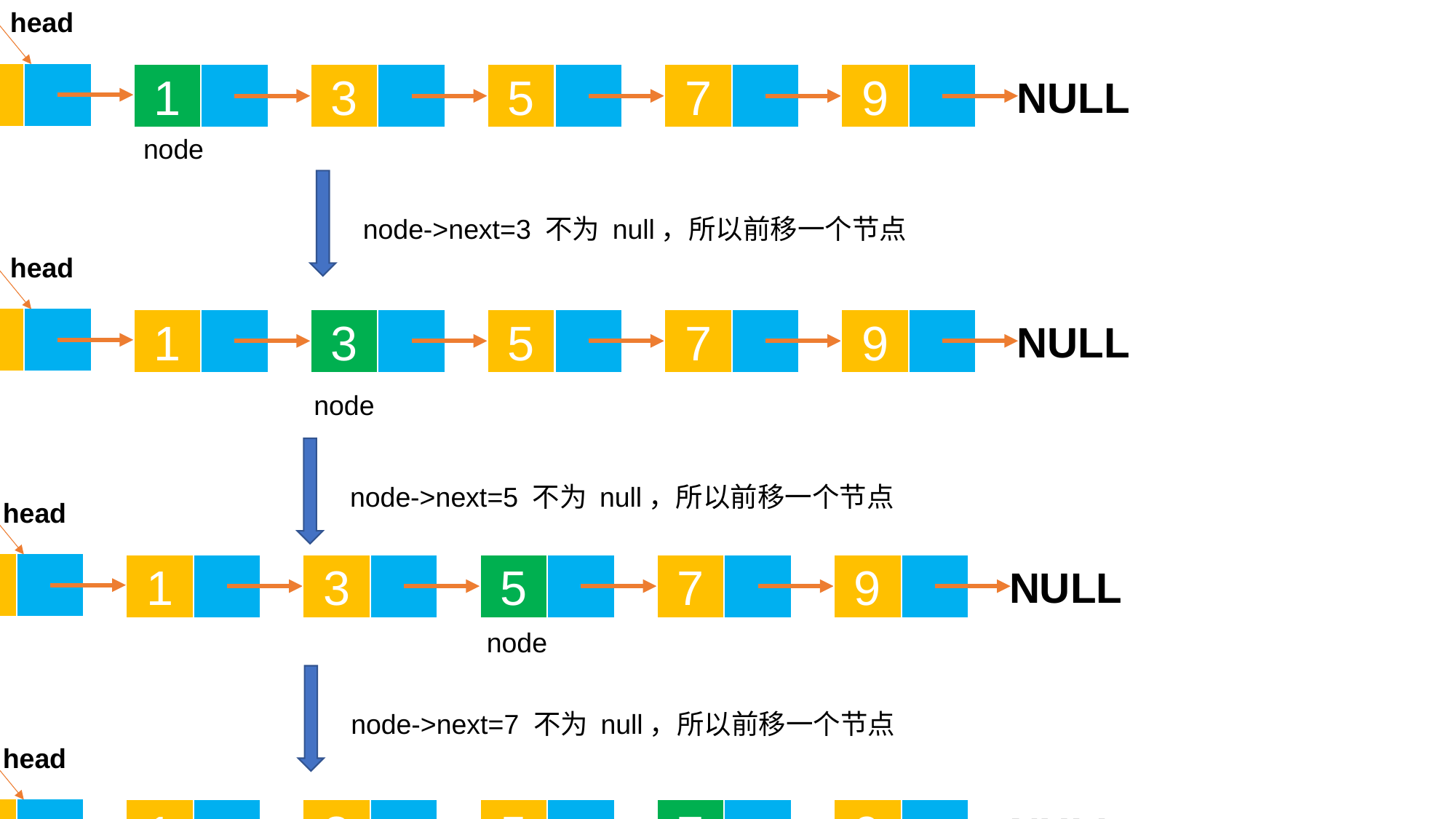

head

1

3

5

7

9

NULL
node

node->next=3 不为 null，所以前移一个节点
head

1

3

5

7

9

NULL
node

node->next=5 不为 null，所以前移一个节点
head

1

3

5

7

9

NULL
node

node->next=7 不为 null，所以前移一个节点
head

1

3

5

7

9

NULL
node

node->next=9 不为 null，所以前移一个节点
head

1

3

5

7

9

NULL
node

node->next 为 null，所以结束循环
此时 node 就是链表的尾节点